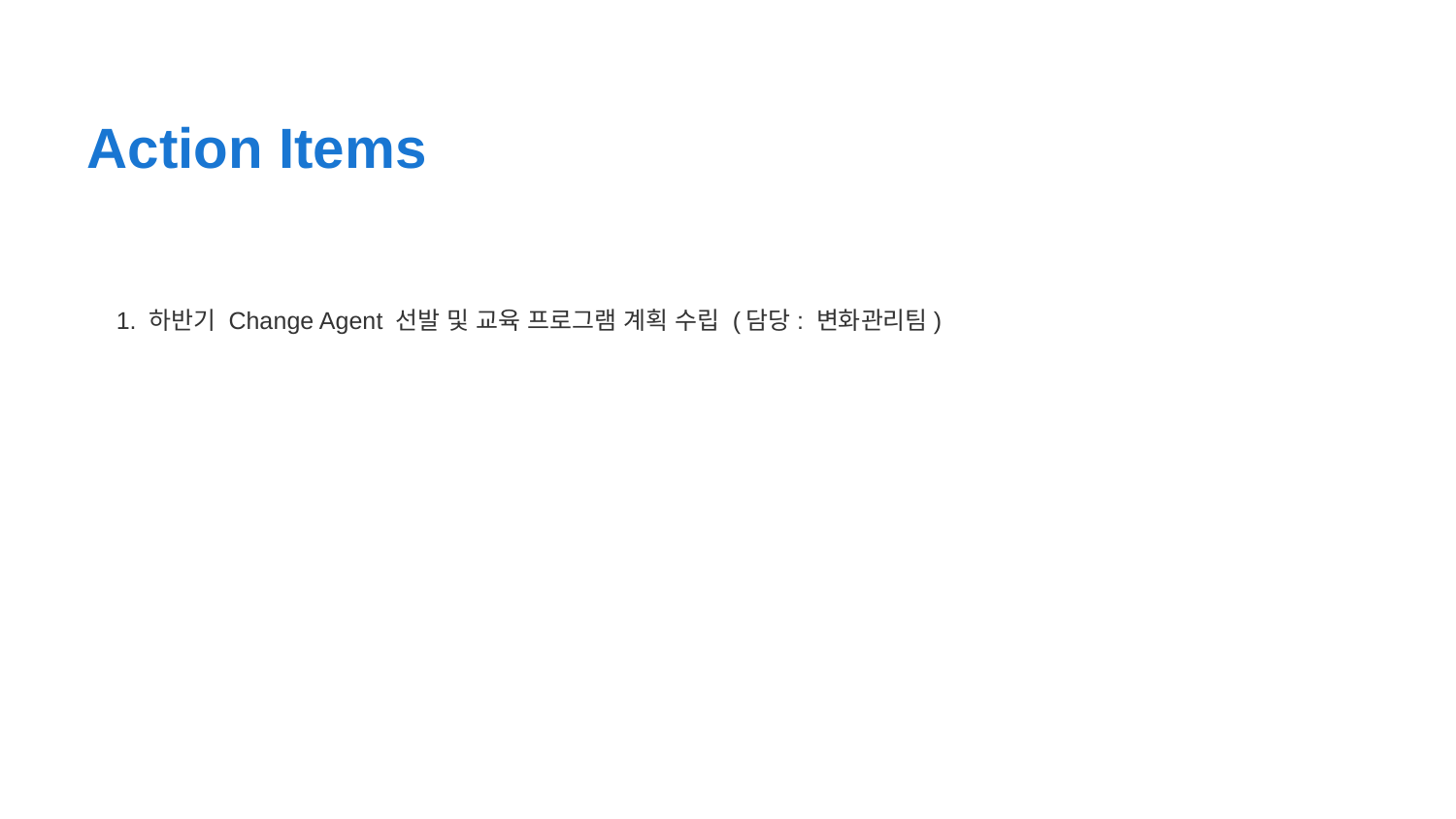

Action Items

1. 하반기 Change Agent 선발 및 교육 프로그램 계획 수립 (담당: 변화관리팀)